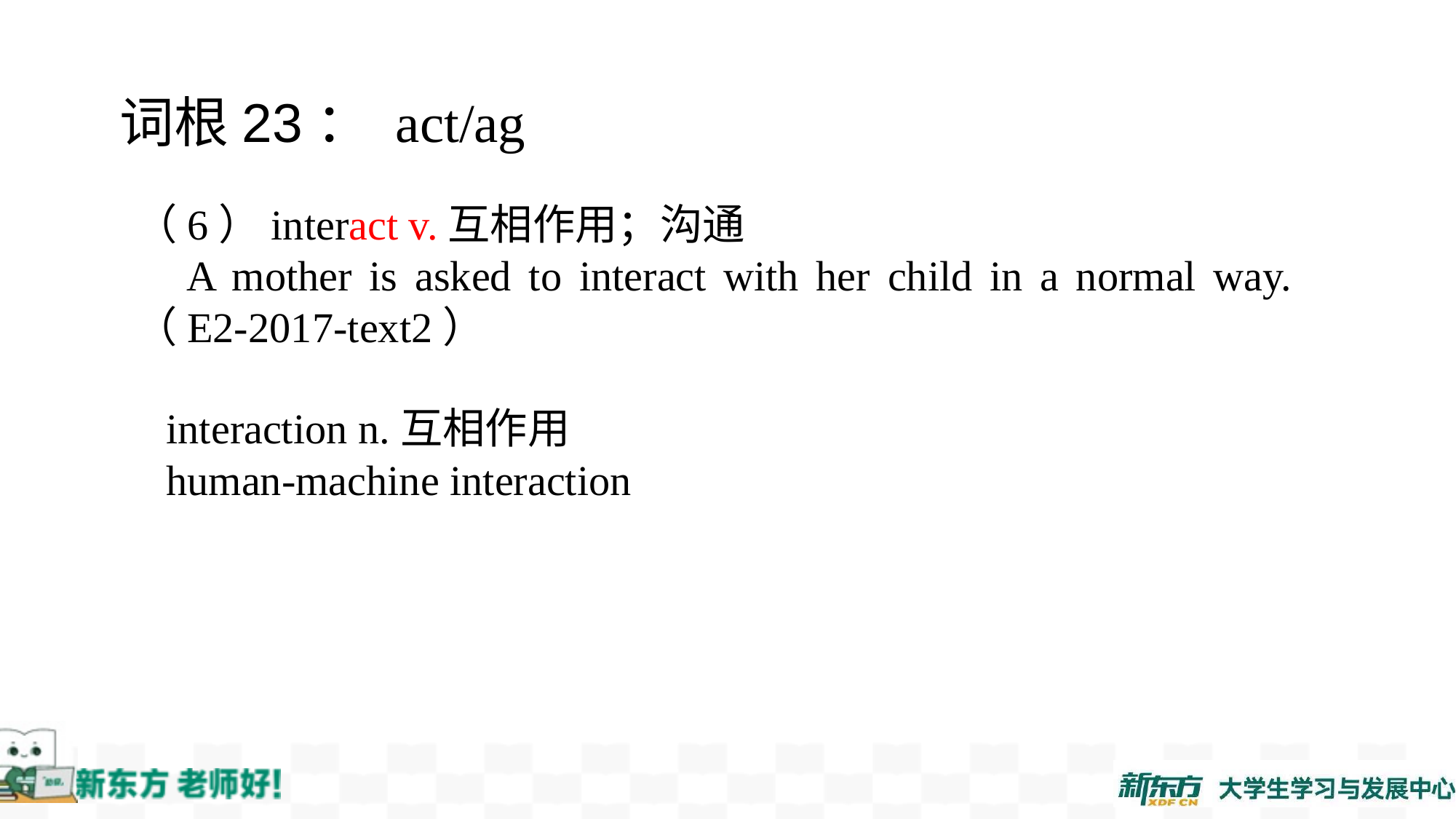

词根23： act/ag
（6）interact v.互相作用；沟通
   A mother is asked to interact with her child in a normal way.（E2-2017-text2）

   interaction n.互相作用
   human-machine interaction